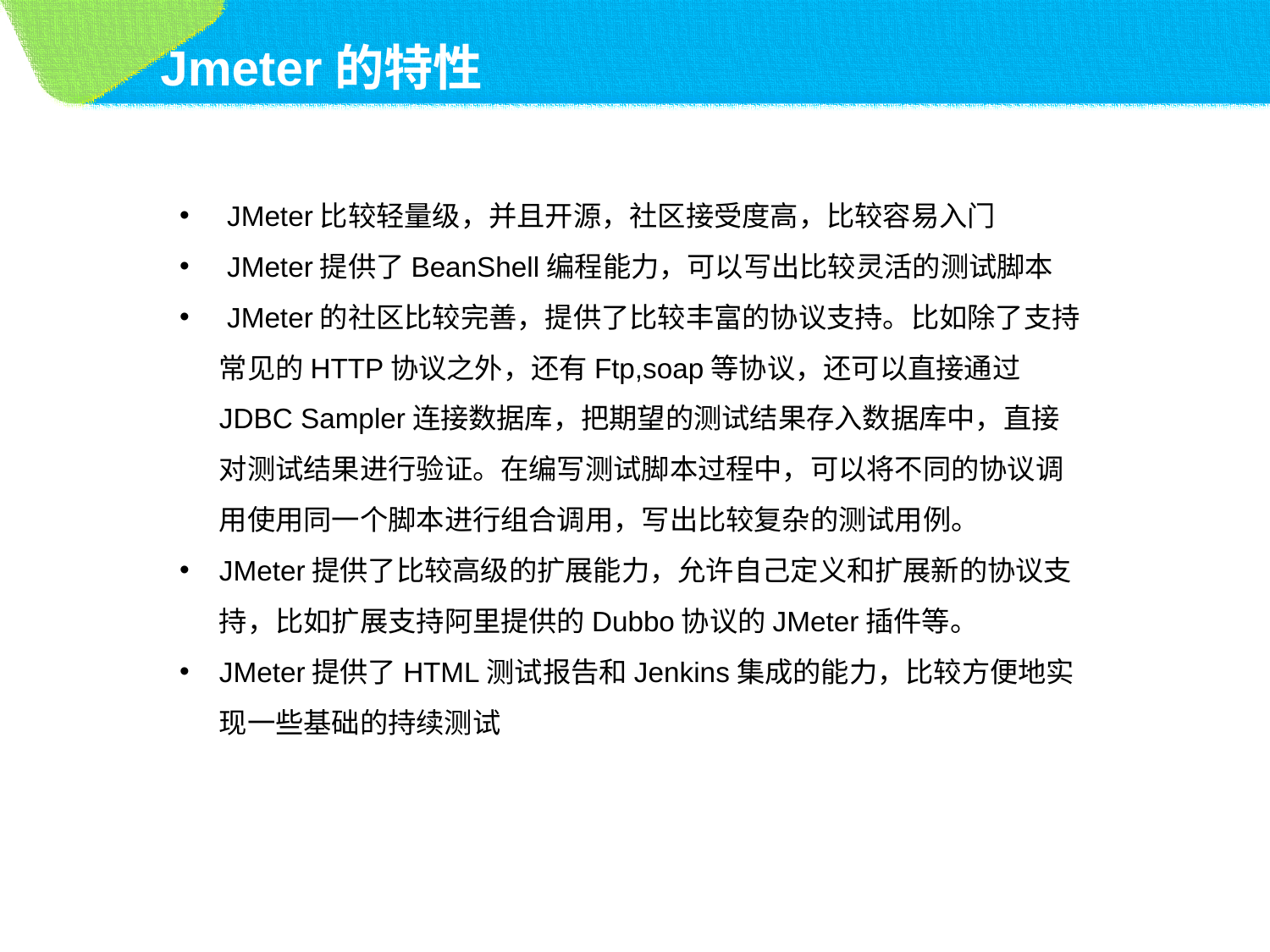

Jmeter的特性
 JMeter比较轻量级，并且开源，社区接受度高，比较容易入门
 JMeter提供了BeanShell编程能力，可以写出比较灵活的测试脚本
 JMeter的社区比较完善，提供了比较丰富的协议支持。比如除了支持常见的HTTP协议之外，还有Ftp,soap等协议，还可以直接通过JDBC Sampler连接数据库，把期望的测试结果存入数据库中，直接对测试结果进行验证。在编写测试脚本过程中，可以将不同的协议调用使用同一个脚本进行组合调用，写出比较复杂的测试用例。
JMeter提供了比较高级的扩展能力，允许自己定义和扩展新的协议支持，比如扩展支持阿里提供的Dubbo协议的JMeter插件等。
JMeter提供了HTML测试报告和Jenkins集成的能力，比较方便地实现一些基础的持续测试